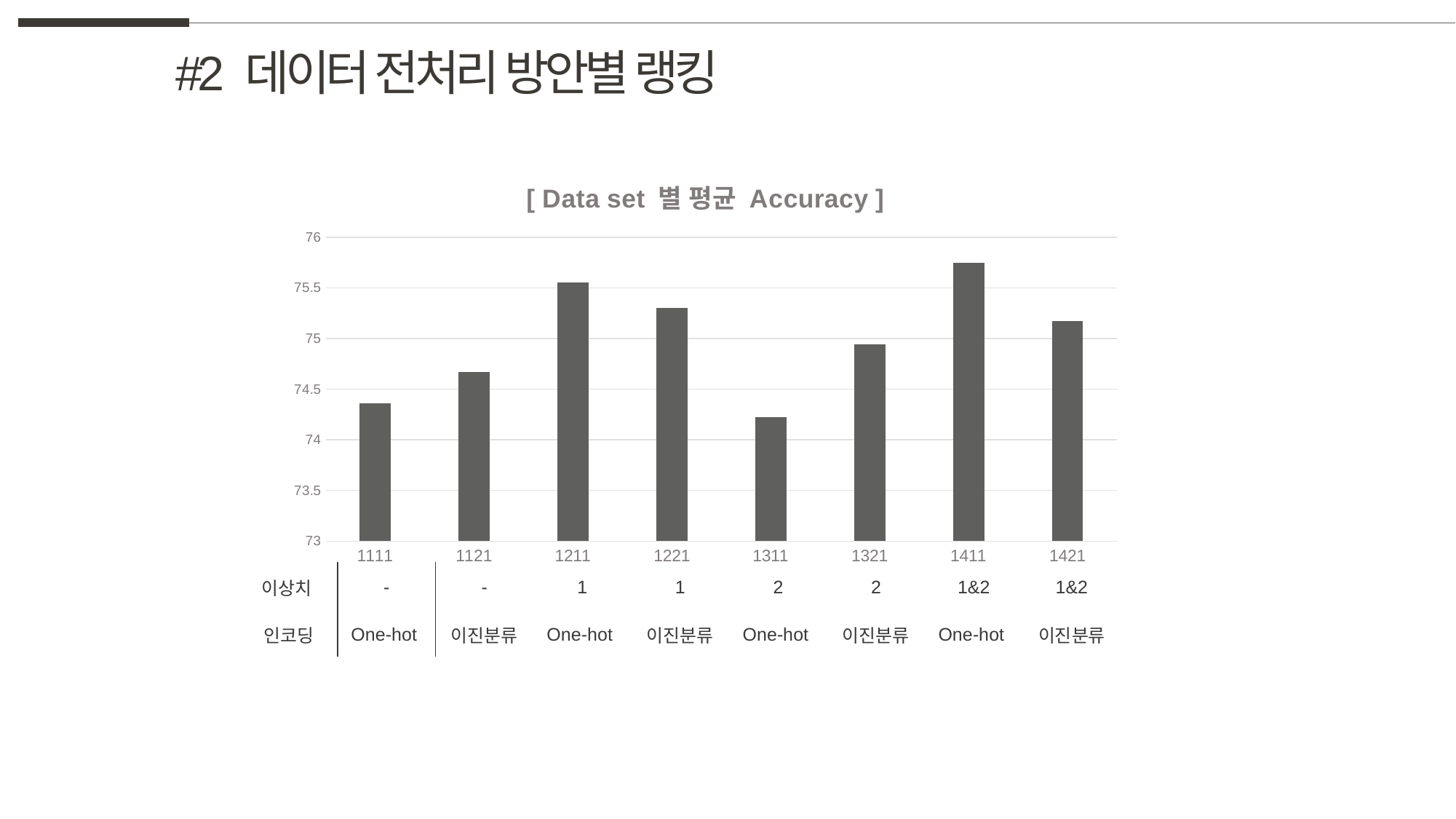

#2 데이터 전처리 방안별 랭킹

### Chart: [ Data set 별 평균 Accuracy ]

| Category |  |
|---|---|
| 1111 | 74.3583311038496 |
| 1121 | 74.6719509000163 |
| 1211 | 75.5531504554766 |
| 1221 | 75.3030801251232 |
| 1311 | 74.2245610321819 |
| 1321 | 74.946402122046 |
| 1411 | 75.7466093973246 |
| 1421 | 75.1756753855841 |
| 이상치 | - | - | 1 | 1 | 2 | 2 | 1&2 | 1&2 |
| --- | --- | --- | --- | --- | --- | --- | --- | --- |
| 인코딩 | One-hot | 이진분류 | One-hot | 이진분류 | One-hot | 이진분류 | One-hot | 이진분류 |